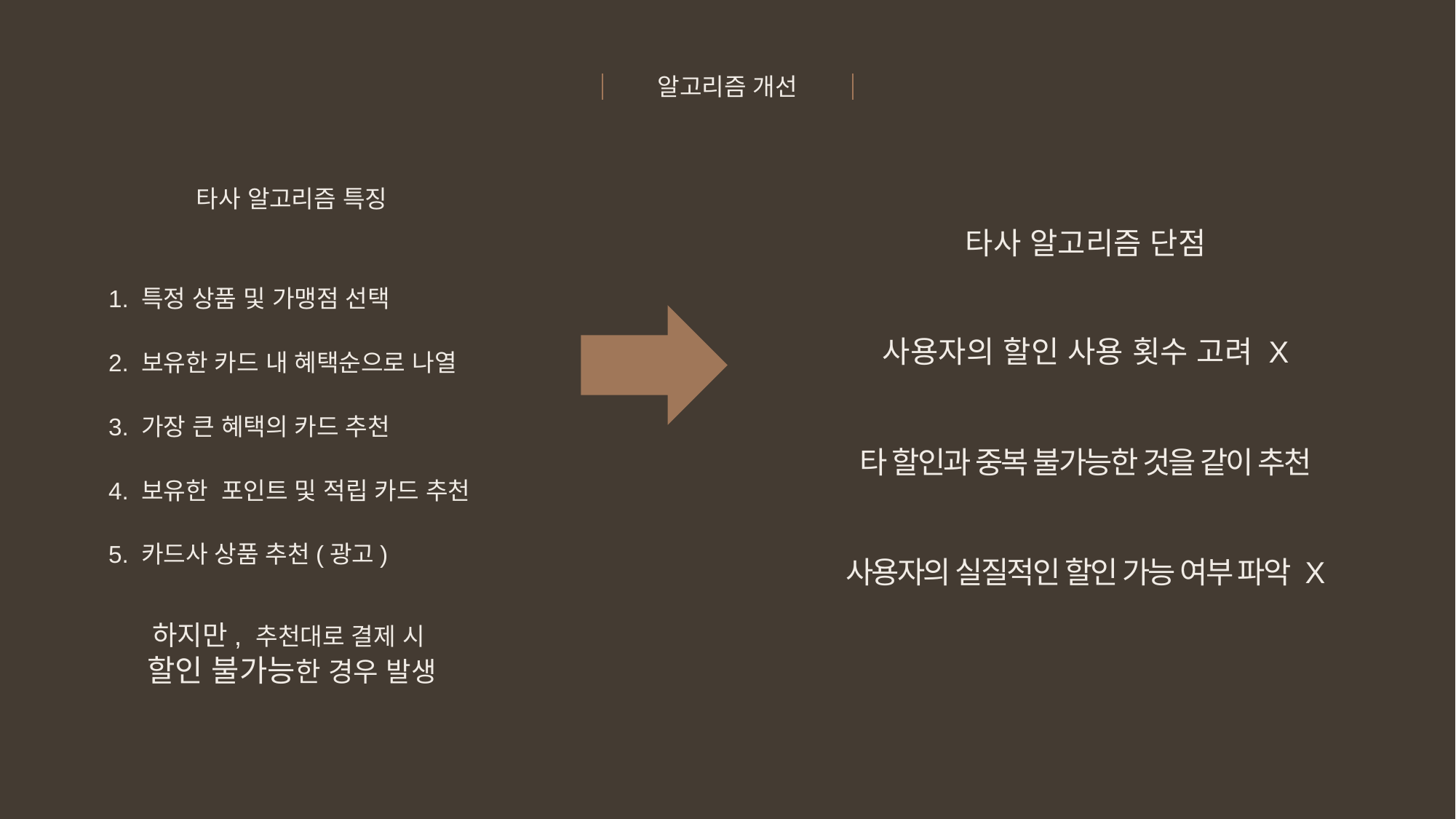

알고리즘 개선
타사 알고리즘 특징
타사 알고리즘 단점
1. 특정 상품 및 가맹점 선택

사용자의 할인 사용 횟수 고려 X
2. 보유한 카드 내 혜택순으로 나열
3. 가장 큰 혜택의 카드 추천
타 할인과 중복 불가능한 것을 같이 추천
4. 보유한  포인트 및 적립 카드 추천
5. 카드사 상품 추천(광고)
사용자의 실질적인 할인 가능 여부 파악 X
하지만, 추천대로 결제 시
할인 불가능한 경우 발생